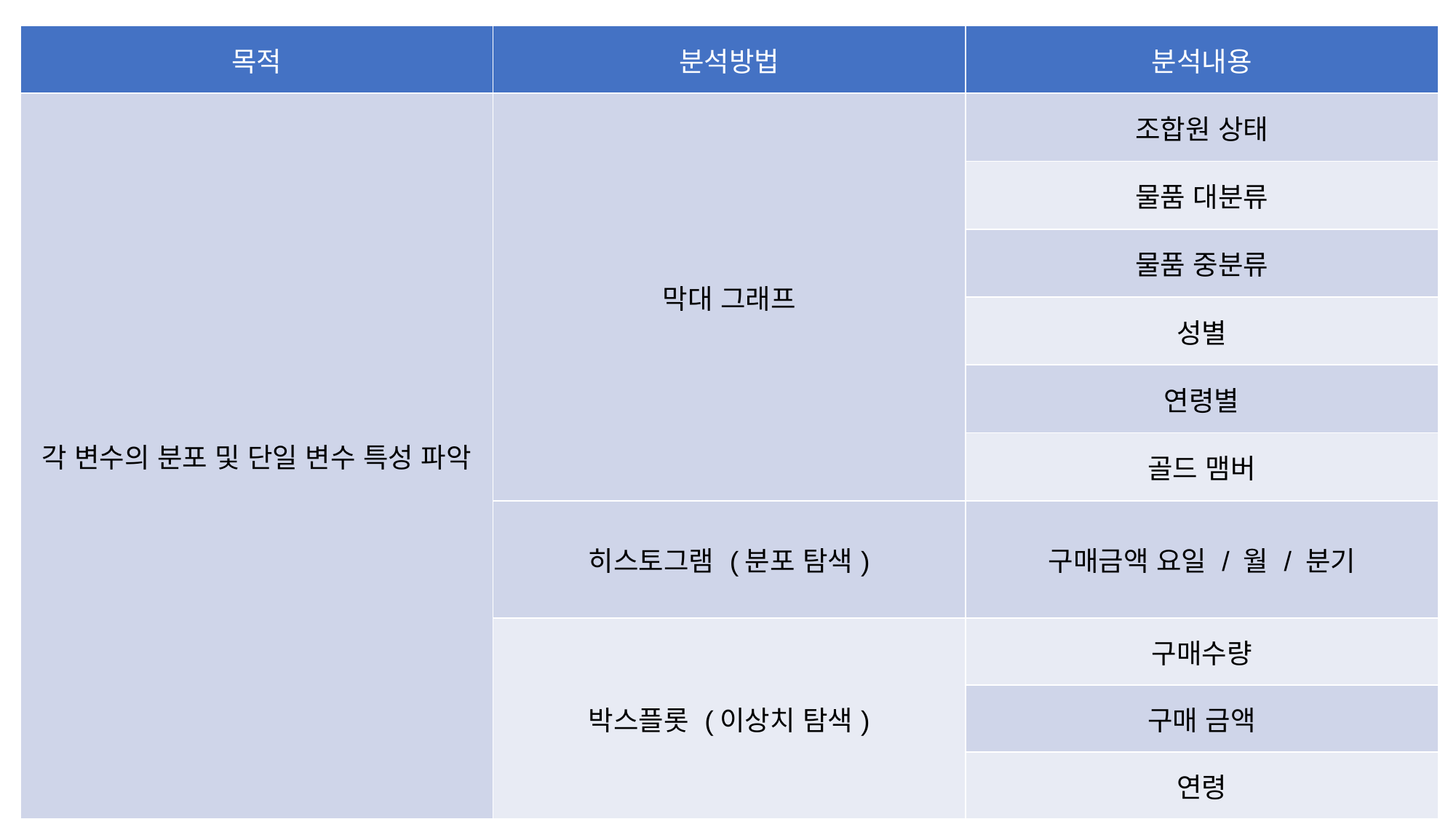

| 목적 | 분석방법 | 분석내용 |
| --- | --- | --- |
| 각 변수의 분포 및 단일 변수 특성 파악 | 막대 그래프 | 조합원 상태 |
|  |  | 물품 대분류 |
|  |  | 물품 중분류 |
|  |  | 성별 |
|  |  | 연령별 |
|  |  | 골드 맴버 |
|  | 히스토그램 (분포 탐색) | 구매금액 요일 / 월 / 분기 |
|  | 박스플롯 (이상치 탐색) | 구매수량 |
|  |  | 구매 금액 |
|  |  | 연령 |